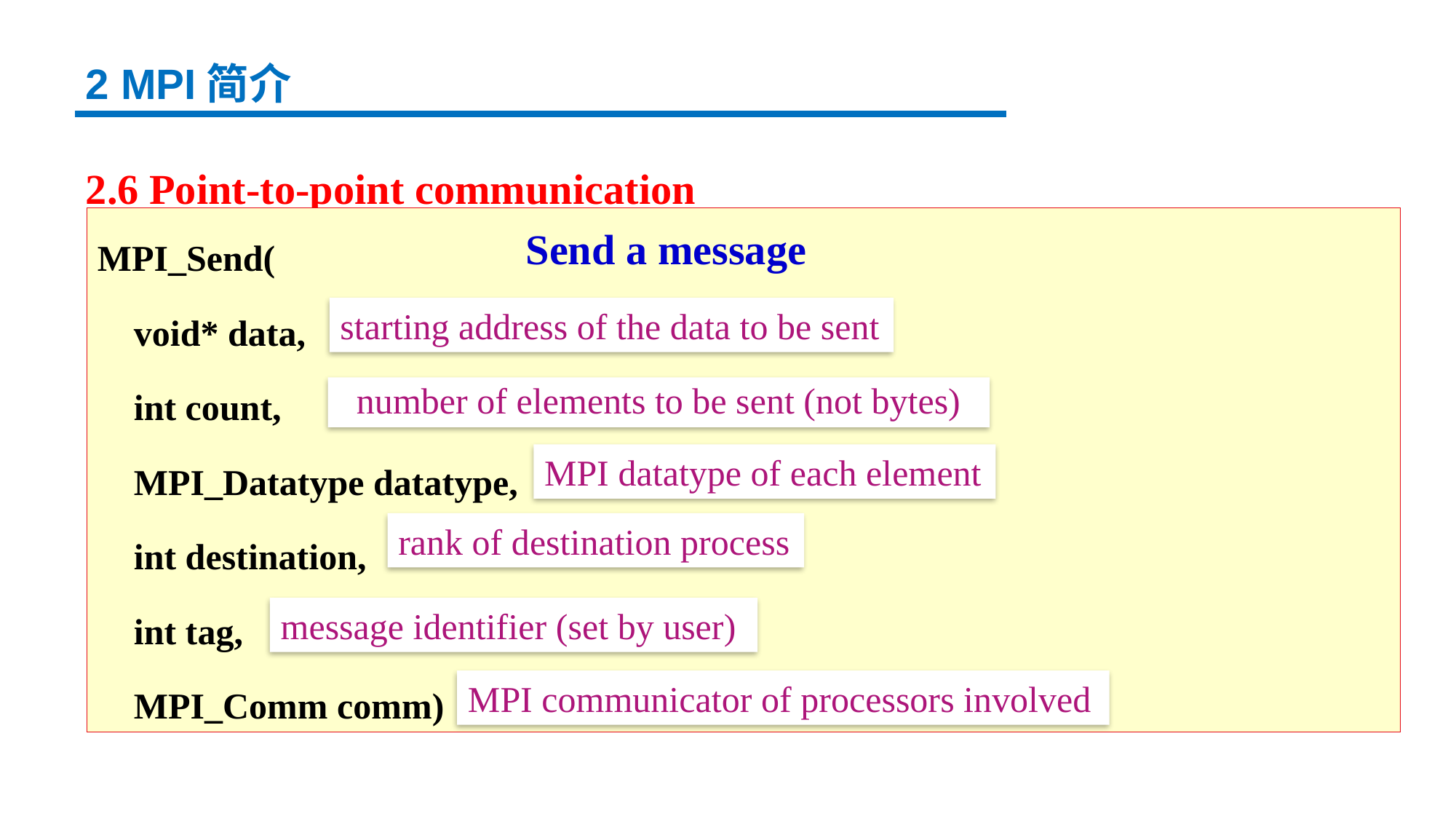

2 MPI简介
2.6 Point-to-point communication
MPI_Send(
    void* data,
    int count,
    MPI_Datatype datatype,
    int destination,
    int tag,
    MPI_Comm comm)
Send a message
starting address of the data to be sent
number of elements to be sent (not bytes)
MPI datatype of each element
rank of destination process
message identifier (set by user)
MPI communicator of processors involved